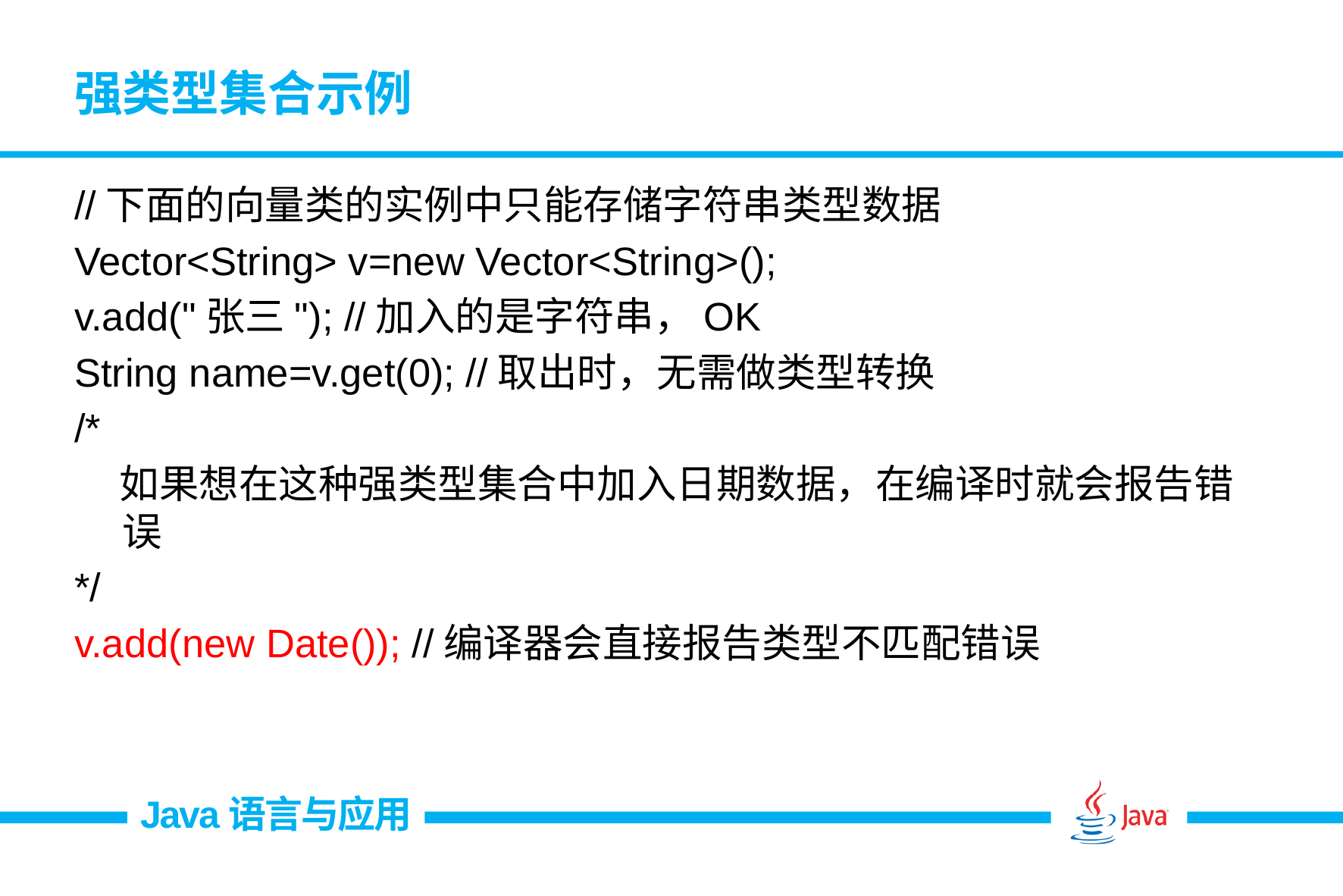

# 强类型集合示例
//下面的向量类的实例中只能存储字符串类型数据
Vector<String> v=new Vector<String>();
v.add("张三"); //加入的是字符串，OK
String name=v.get(0); //取出时，无需做类型转换
/*
    如果想在这种强类型集合中加入日期数据，在编译时就会报告错误
*/
v.add(new Date()); //编译器会直接报告类型不匹配错误